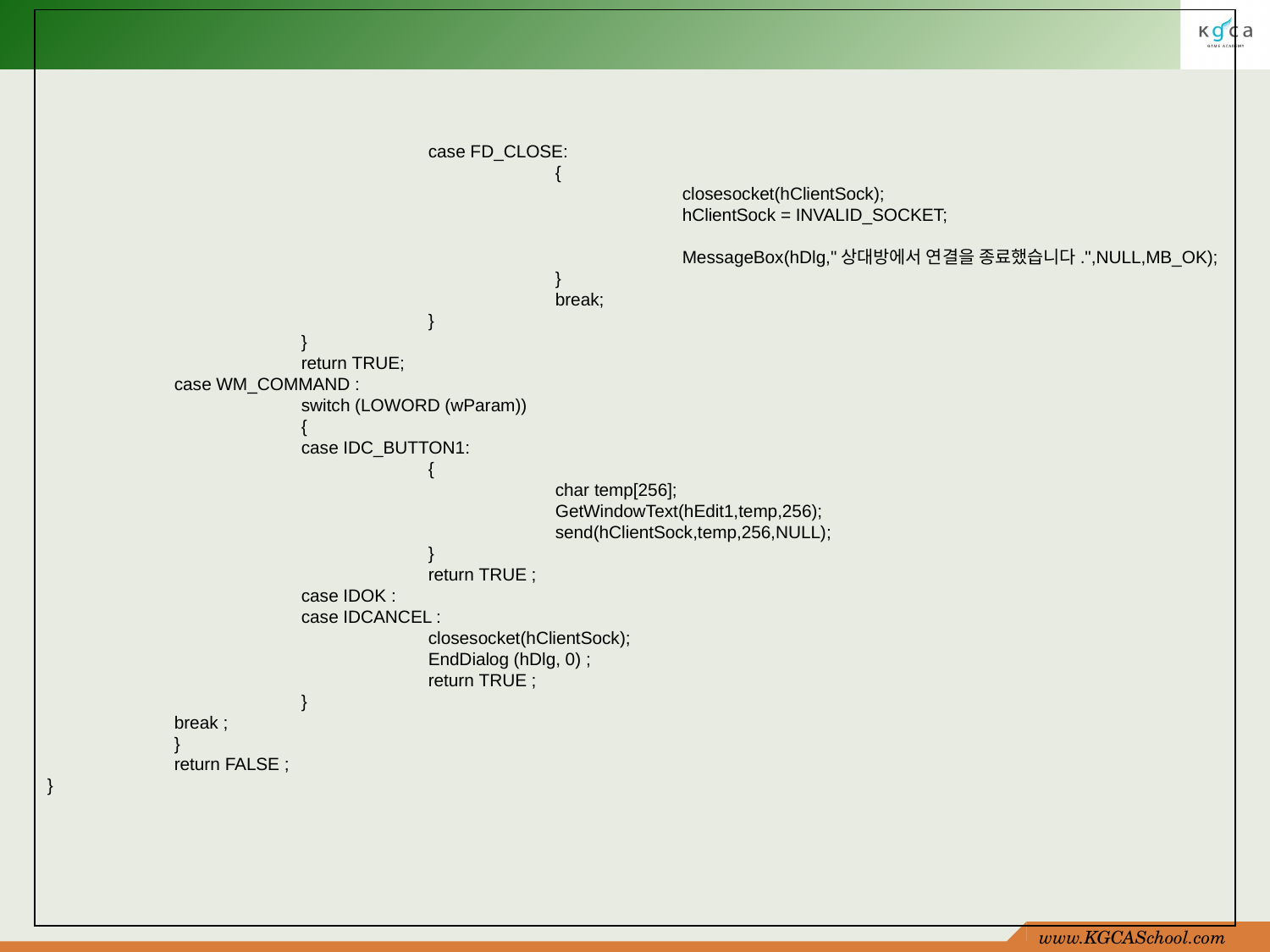

case FD_CLOSE:
				{
					closesocket(hClientSock);
					hClientSock = INVALID_SOCKET;

					MessageBox(hDlg,"상대방에서 연결을 종료했습니다.",NULL,MB_OK);
				}
				break;
			}
		}
		return TRUE;
	case WM_COMMAND :
		switch (LOWORD (wParam))
		{
		case IDC_BUTTON1:
			{
				char temp[256];
				GetWindowText(hEdit1,temp,256);
				send(hClientSock,temp,256,NULL);
			}
			return TRUE ;
		case IDOK :
		case IDCANCEL :
			closesocket(hClientSock);
			EndDialog (hDlg, 0) ;
			return TRUE ;
		}
	break ;
	}
	return FALSE ;
}